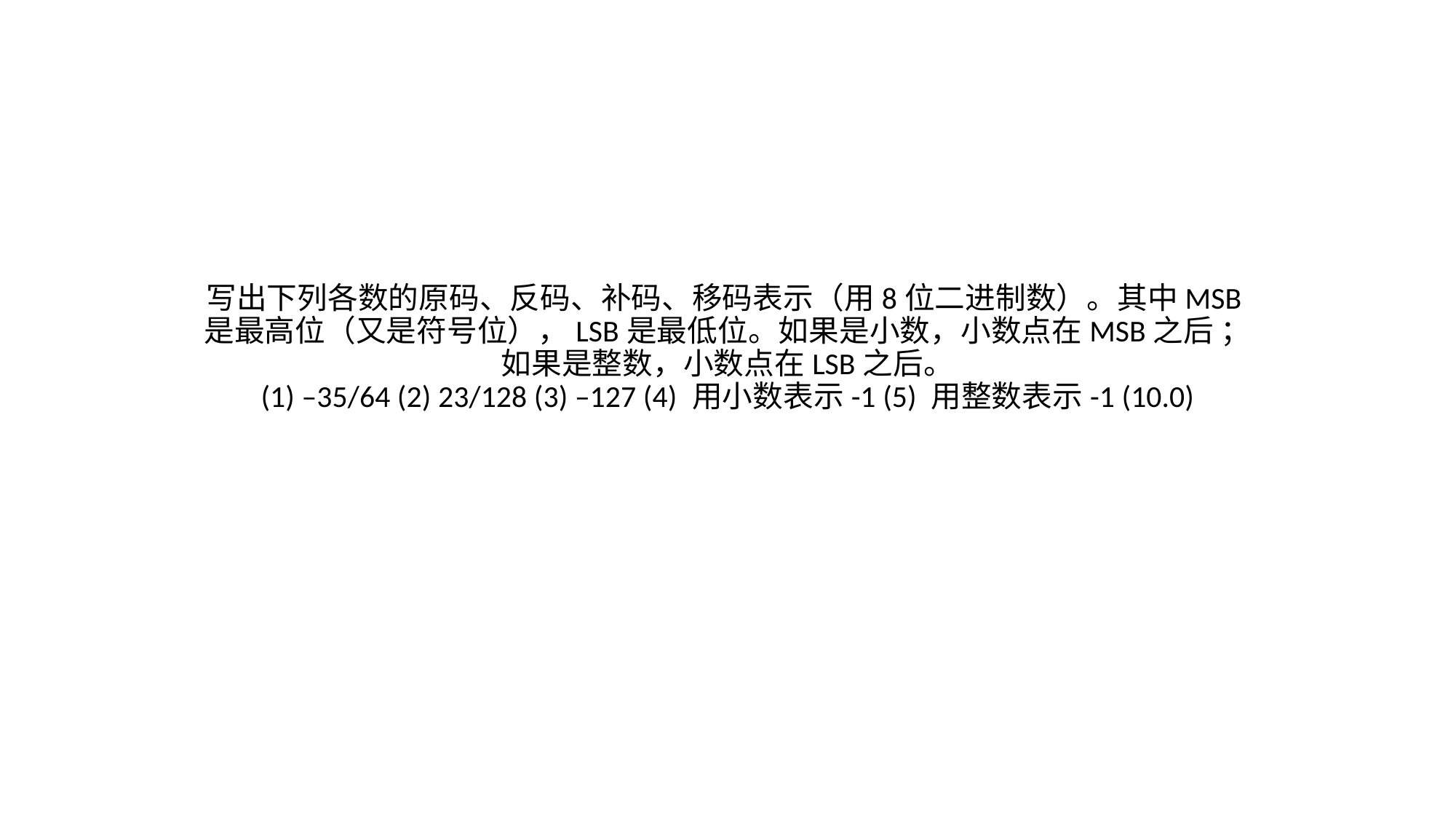

# 写出下列各数的原码、反码、补码、移码表示（用8位二进制数）。其中MSB是最高位（又是符号位），LSB是最低位。如果是小数，小数点在MSB之后 ；如果是整数，小数点在LSB之后。 (1) –35/64 (2) 23/128 (3) –127 (4) 用小数表示-1 (5) 用整数表示-1 (10.0)